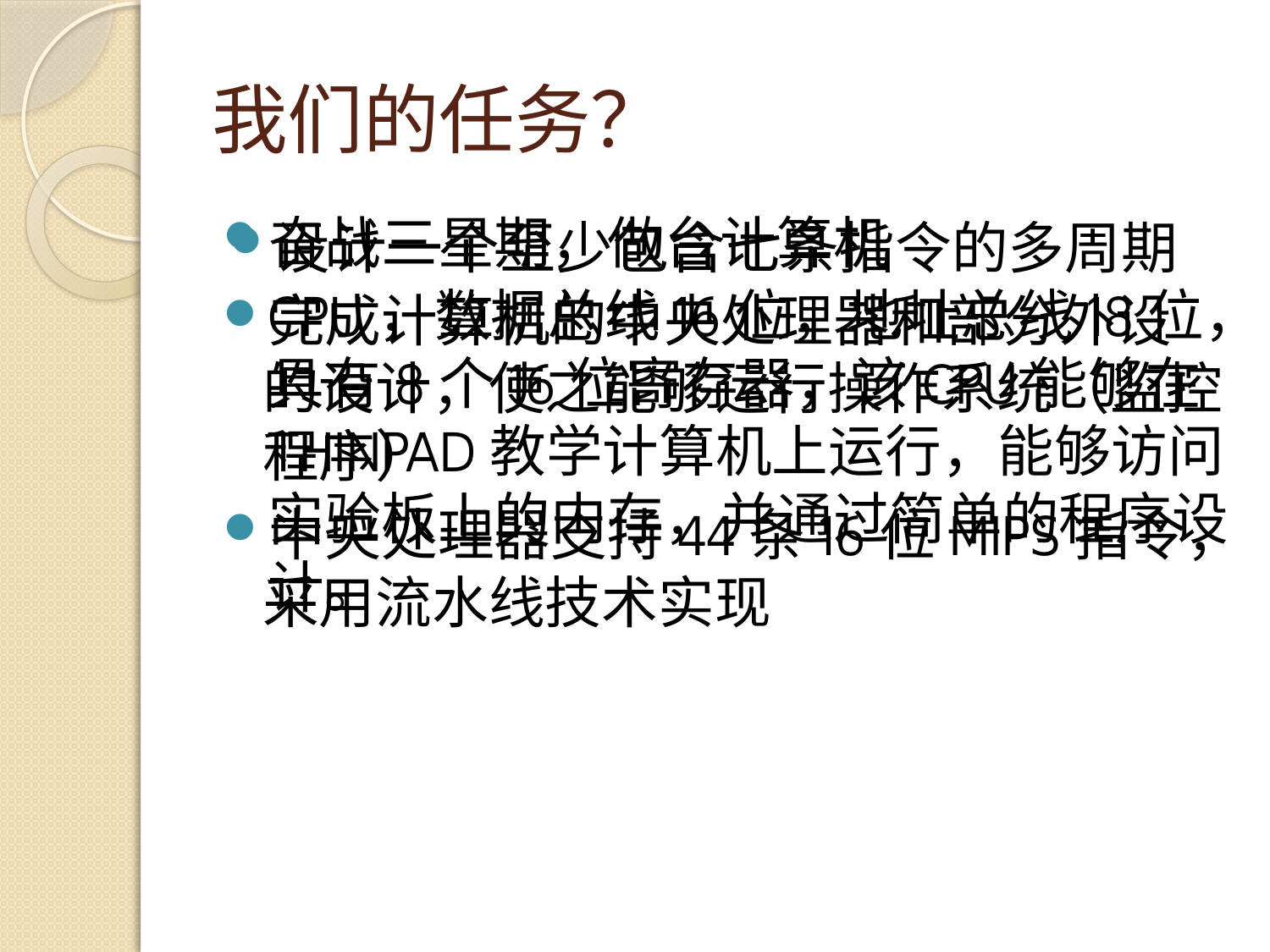

# 我们的任务？
奋战三星期，做台计算机
完成计算机的中央处理器和部分外设的设计，使之能够运行操作系统（监控程序）
中央处理器支持44条16位MIPS指令，采用流水线技术实现
设计一个至少包含七条指令的多周期CPU，数据总线16位，地址总线18位，具有8个16位寄存器，该CPU能够在THINPAD教学计算机上运行，能够访问实验板上的内存，并通过简单的程序设计。